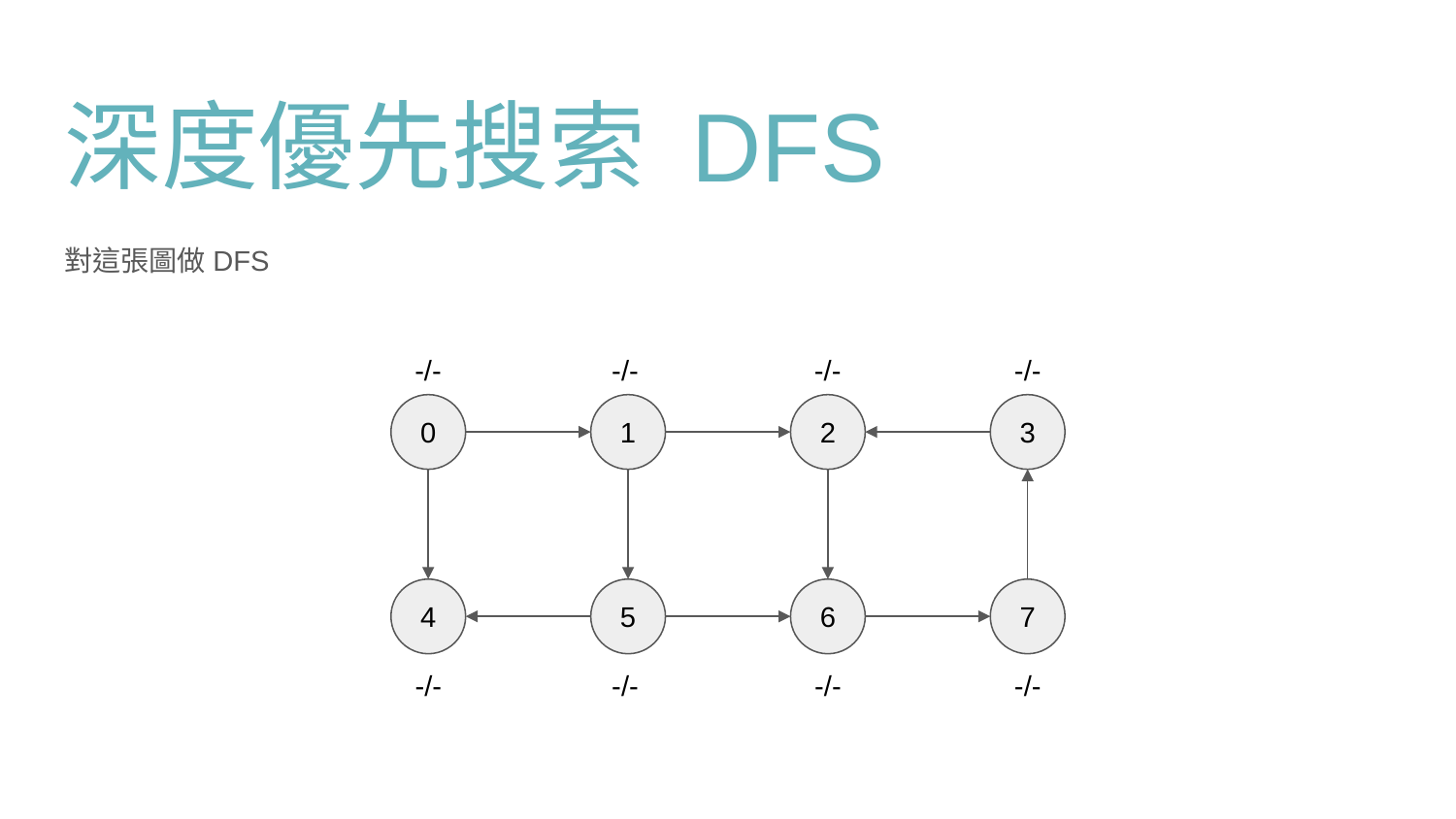

# 深度優先搜索 DFS
對這張圖做DFS
-/-
-/-
-/-
-/-
0
1
2
3
4
5
6
7
-/-
-/-
-/-
-/-